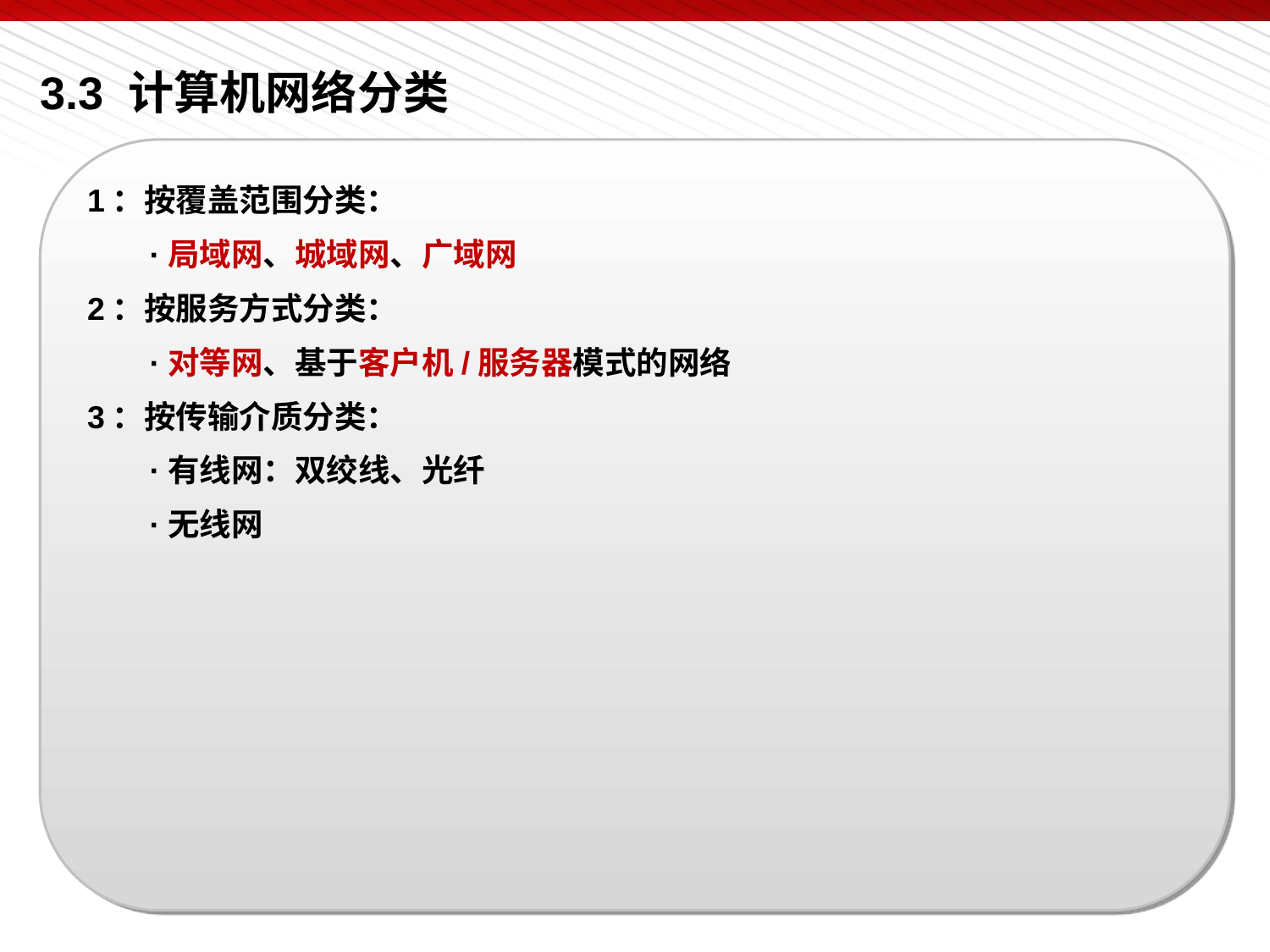

# 3.3 计算机网络分类
1：按覆盖范围分类：
       ·局域网、城域网、广域网
2：按服务方式分类：
       ·对等网、基于客户机/服务器模式的网络
3：按传输介质分类：
       ·有线网：双绞线、光纤
       ·无线网